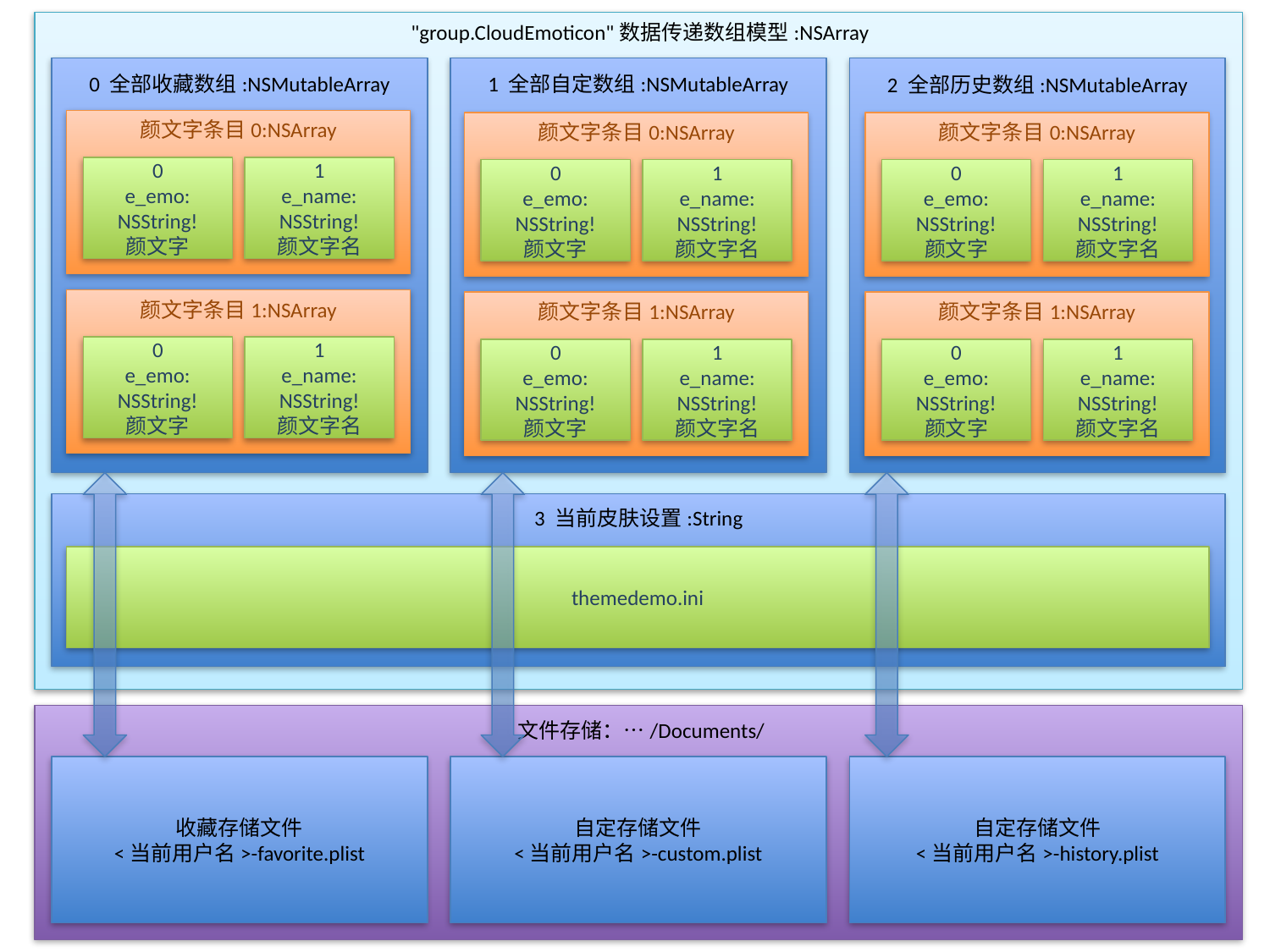

"group.CloudEmoticon"数据传递数组模型:NSArray

0 全部收藏数组:NSMutableArray
1 全部自定数组:NSMutableArray
2 全部历史数组:NSMutableArray

颜文字条目0:NSArray
0
e_emo:
NSString!
颜文字
1
e_name:
NSString!
颜文字名

颜文字条目0:NSArray
0
e_emo:
NSString!
颜文字
1
e_name:
NSString!
颜文字名

颜文字条目0:NSArray
0
e_emo:
NSString!
颜文字
1
e_name:
NSString!
颜文字名

颜文字条目1:NSArray
0
e_emo:
NSString!
颜文字
1
e_name:
NSString!
颜文字名

颜文字条目1:NSArray
0
e_emo:
NSString!
颜文字
1
e_name:
NSString!
颜文字名

颜文字条目1:NSArray
0
e_emo:
NSString!
颜文字
1
e_name:
NSString!
颜文字名

3 当前皮肤设置:String
themedemo.ini

文件存储：…/Documents/
收藏存储文件
<当前用户名>-favorite.plist
自定存储文件
<当前用户名>-custom.plist
自定存储文件
<当前用户名>-history.plist